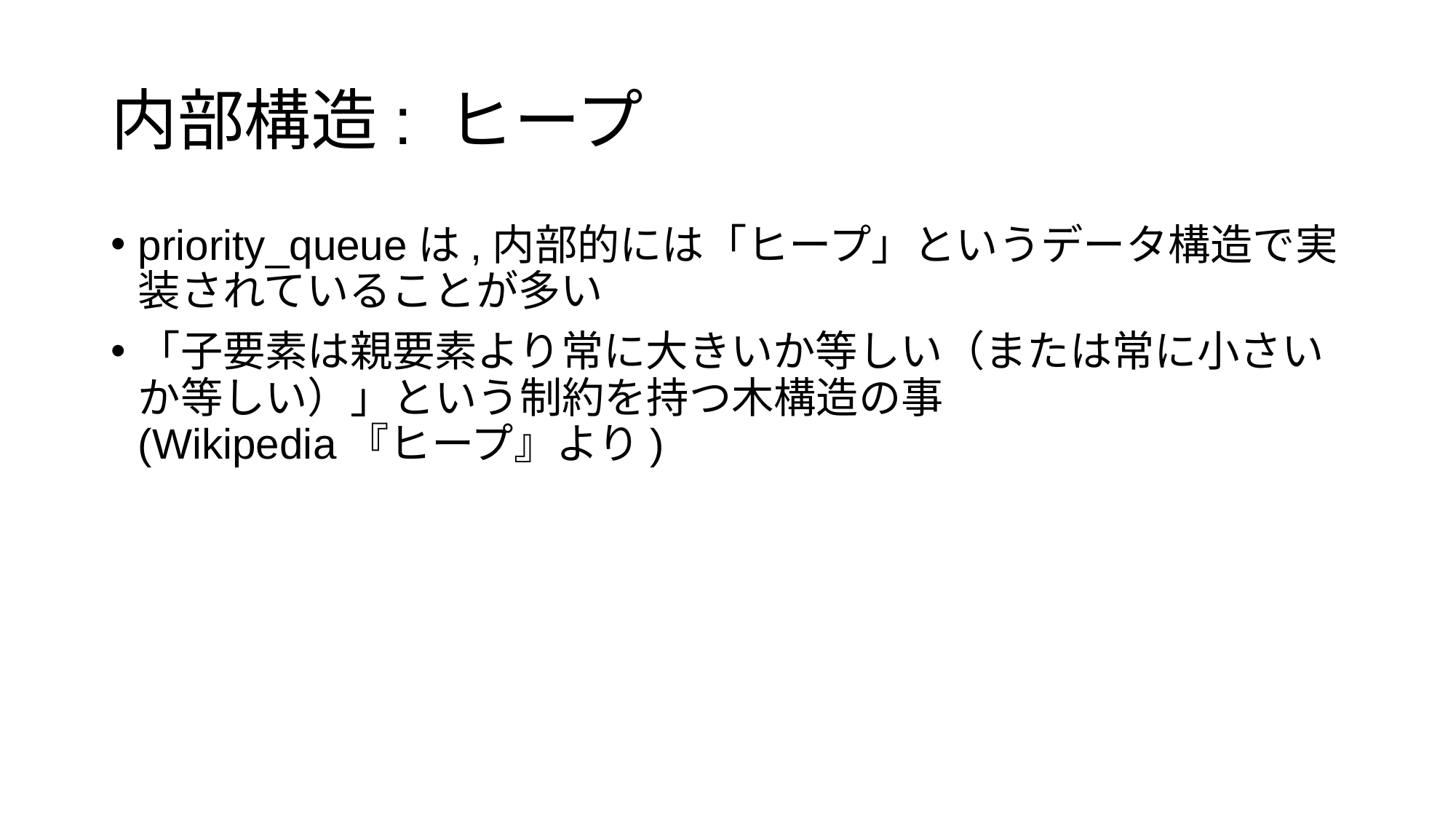

# 内部構造: ヒープ
priority_queueは,内部的には「ヒープ」というデータ構造で実装されていることが多い
「子要素は親要素より常に大きいか等しい（または常に小さいか等しい）」という制約を持つ木構造の事
(Wikipedia『ヒープ』より)